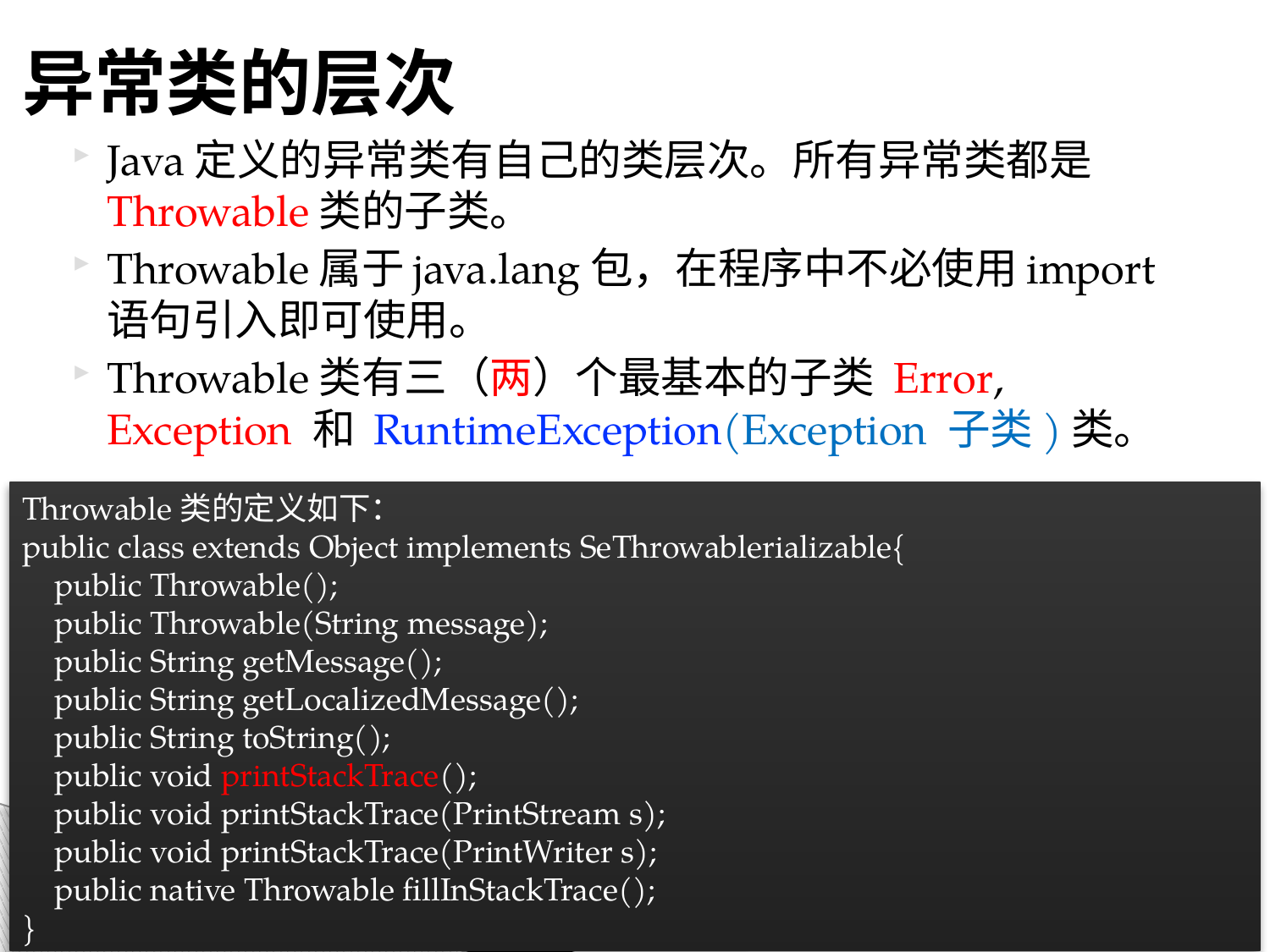

# 异常类的层次
Java定义的异常类有自己的类层次。所有异常类都是Throwable类的子类。
Throwable属于java.lang包，在程序中不必使用import语句引入即可使用。
Throwable类有三（两）个最基本的子类 Error, Exception 和 RuntimeException(Exception 子类)类。

Throwable类的定义如下：
public class extends Object implements SeThrowablerializable{
    public Throwable();
    public Throwable(String message);
    public String getMessage();
    public String getLocalizedMessage();
    public String toString();
    public void printStackTrace();
    public void printStackTrace(PrintStream s);
    public void printStackTrace(PrintWriter s);
    public native Throwable fillInStackTrace();
}